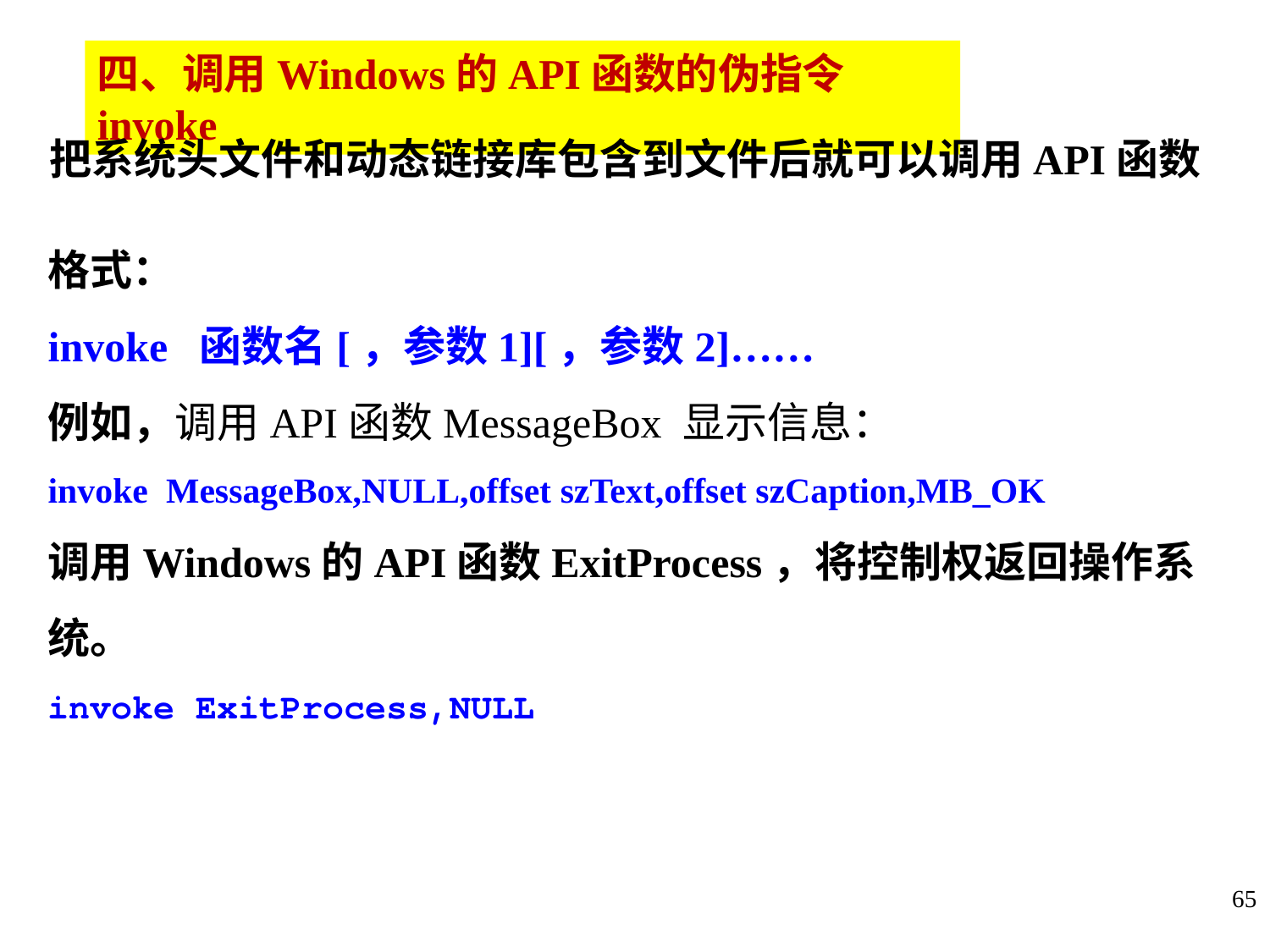

四、调用Windows的API函数的伪指令invoke
把系统头文件和动态链接库包含到文件后就可以调用API函数
格式：
invoke  函数名[，参数1][，参数2]……
例如，调用API函数MessageBox 显示信息：
invoke  MessageBox,NULL,offset szText,offset szCaption,MB_OK
调用Windows的API函数ExitProcess，将控制权返回操作系统。
invoke ExitProcess,NULL
65